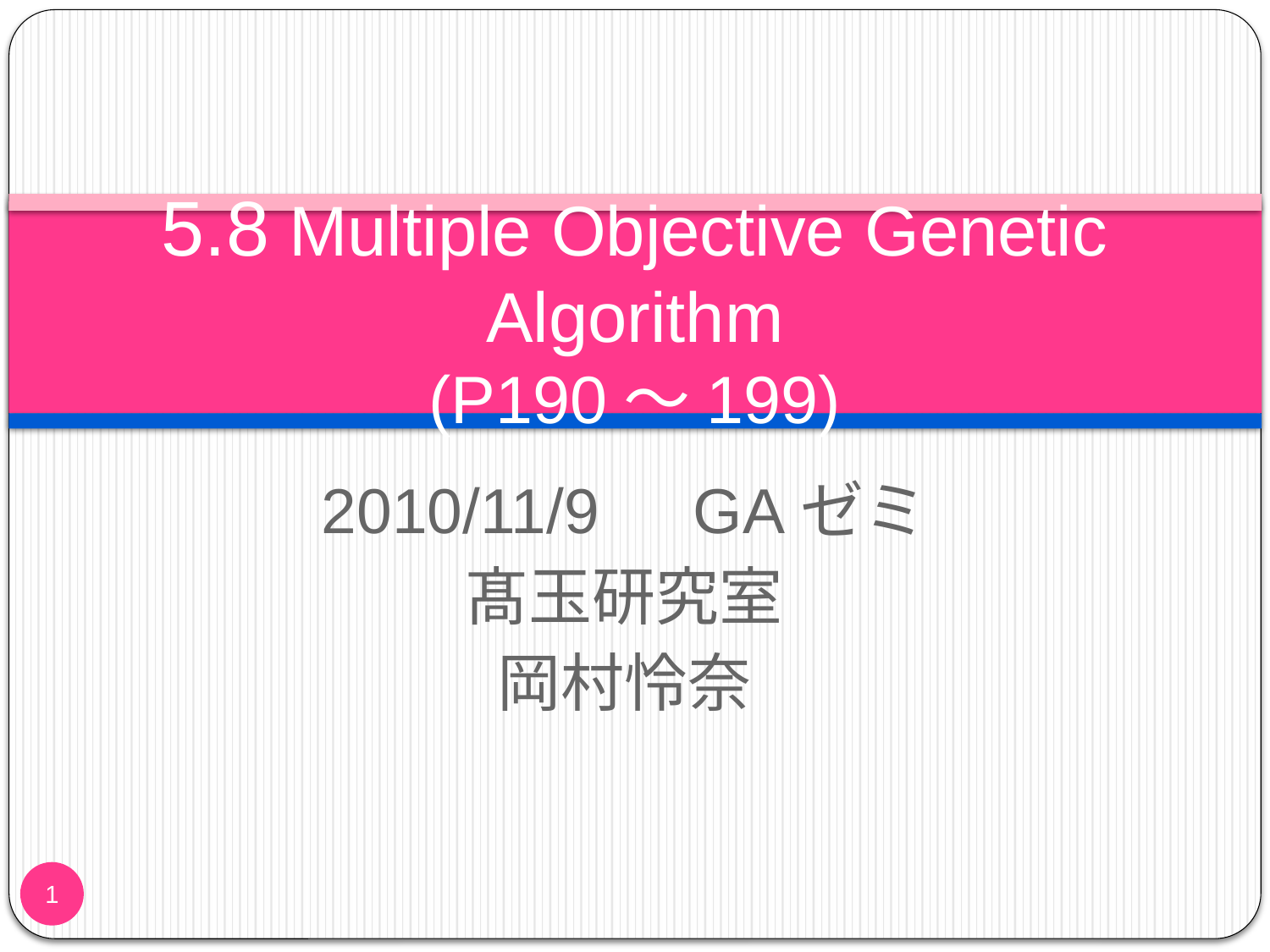

# 5.8 Multiple Objective Genetic Algorithm (P190〜199)
2010/11/9　GAゼミ
髙玉研究室
岡村怜奈
1